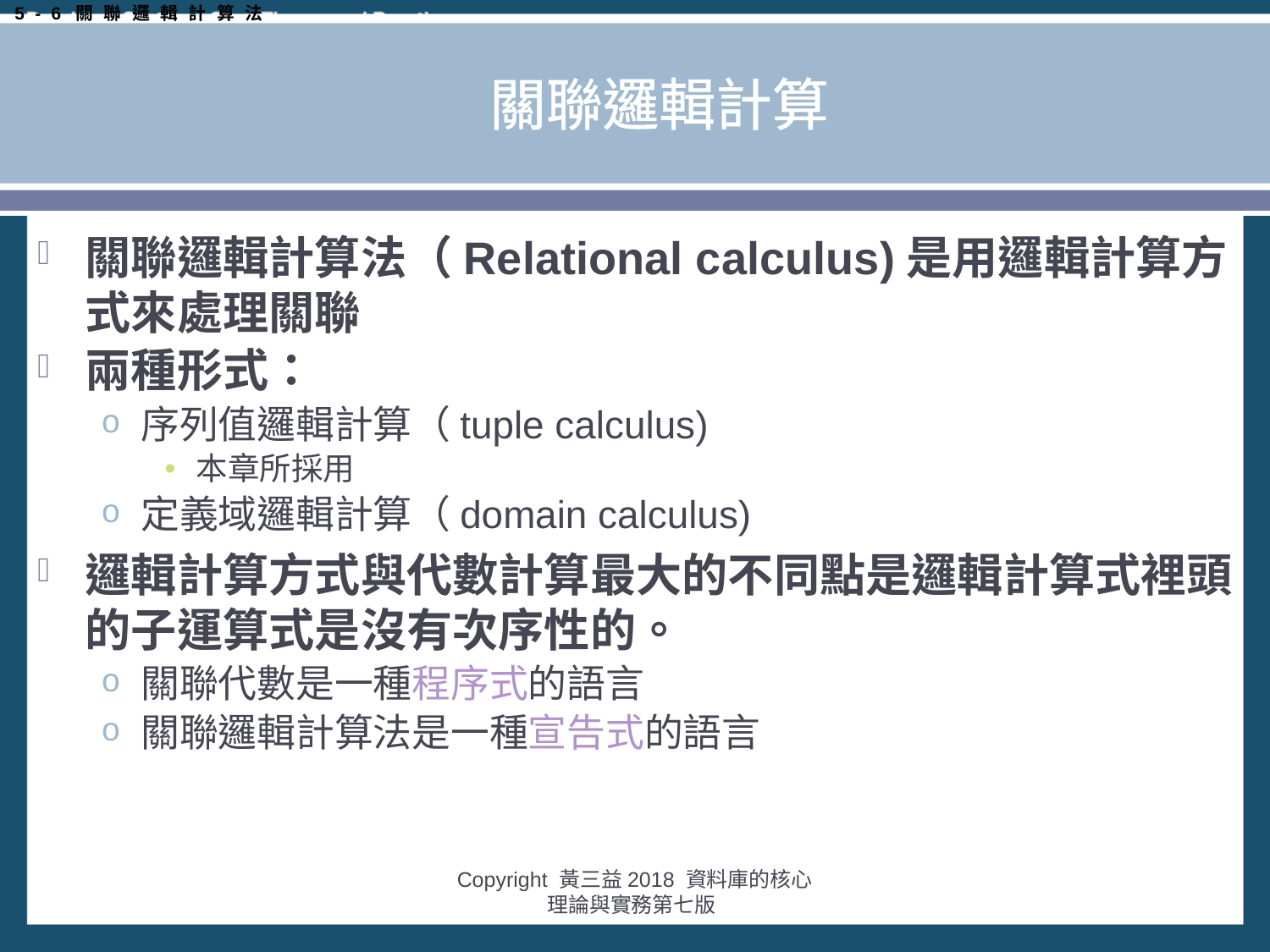

5-6關聯邏輯計算法
# 關聯邏輯計算
關聯邏輯計算法（Relational calculus)是用邏輯計算方式來處理關聯
兩種形式：
序列值邏輯計算（tuple calculus)
本章所採用
定義域邏輯計算（domain calculus)
邏輯計算方式與代數計算最大的不同點是邏輯計算式裡頭的子運算式是沒有次序性的。
關聯代數是一種程序式的語言
關聯邏輯計算法是一種宣告式的語言

Copyright 黃三益2018 資料庫的核心理論與實務第七版